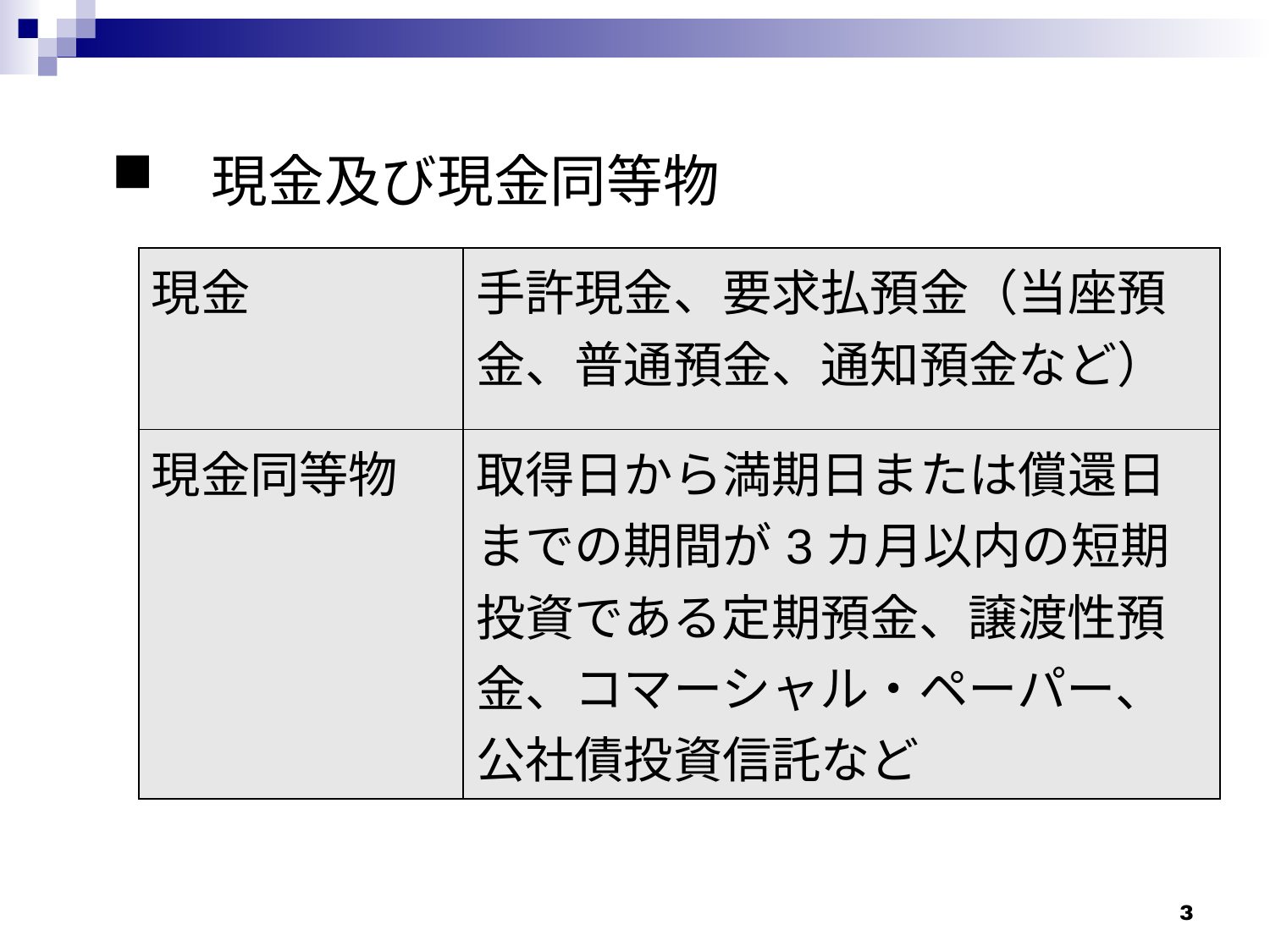

現金及び現金同等物
| 現金 | 手許現金、要求払預金（当座預金、普通預金、通知預金など） |
| --- | --- |
| 現金同等物 | 取得日から満期日または償還日までの期間が3カ月以内の短期投資である定期預金、譲渡性預金、コマーシャル・ペーパー、公社債投資信託など |
3